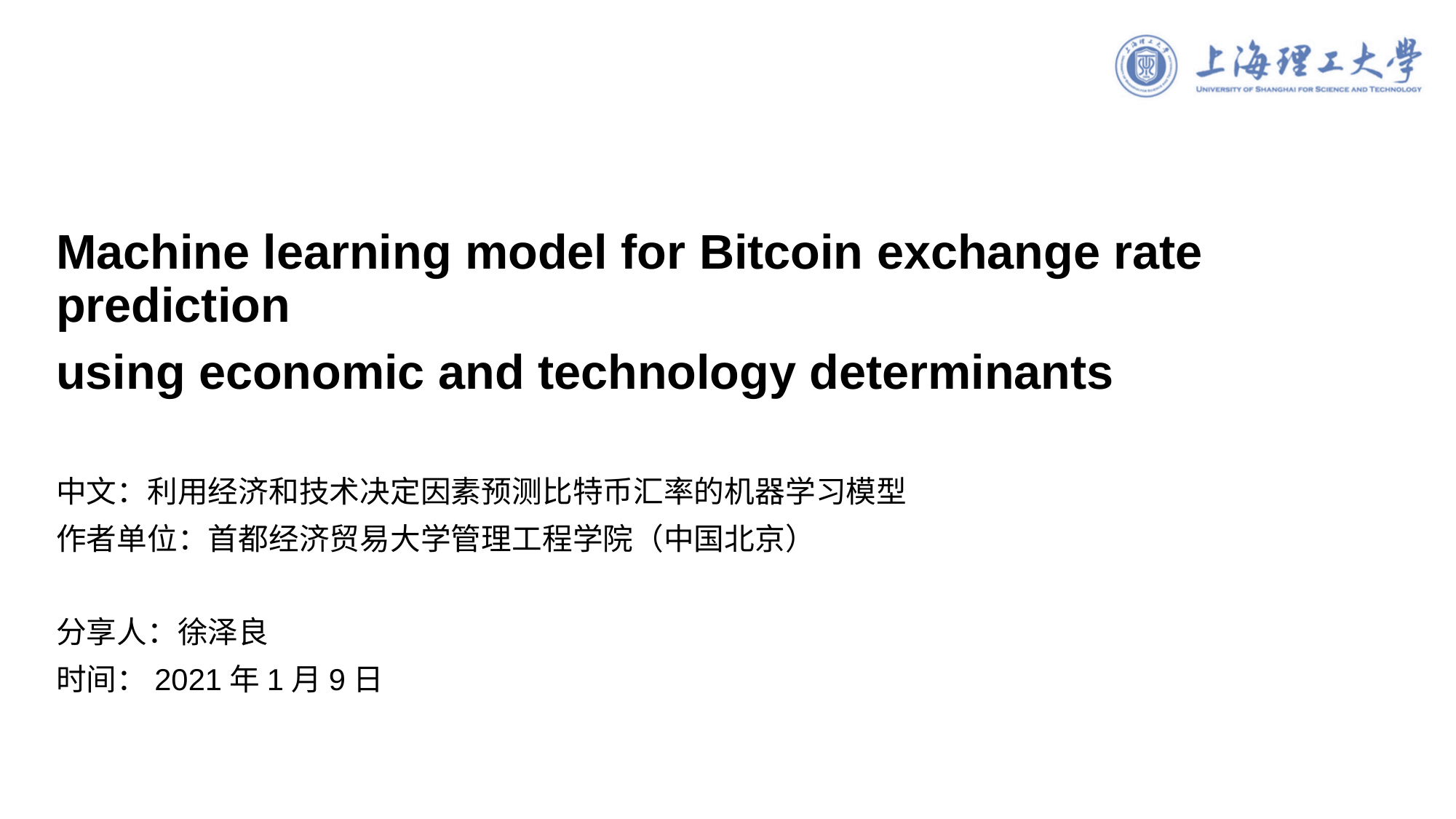

Machine learning model for Bitcoin exchange rate prediction
using economic and technology determinants

中文：利用经济和技术决定因素预测比特币汇率的机器学习模型
作者单位：首都经济贸易大学管理工程学院（中国北京）

分享人：徐泽良
时间：2021年1月9日